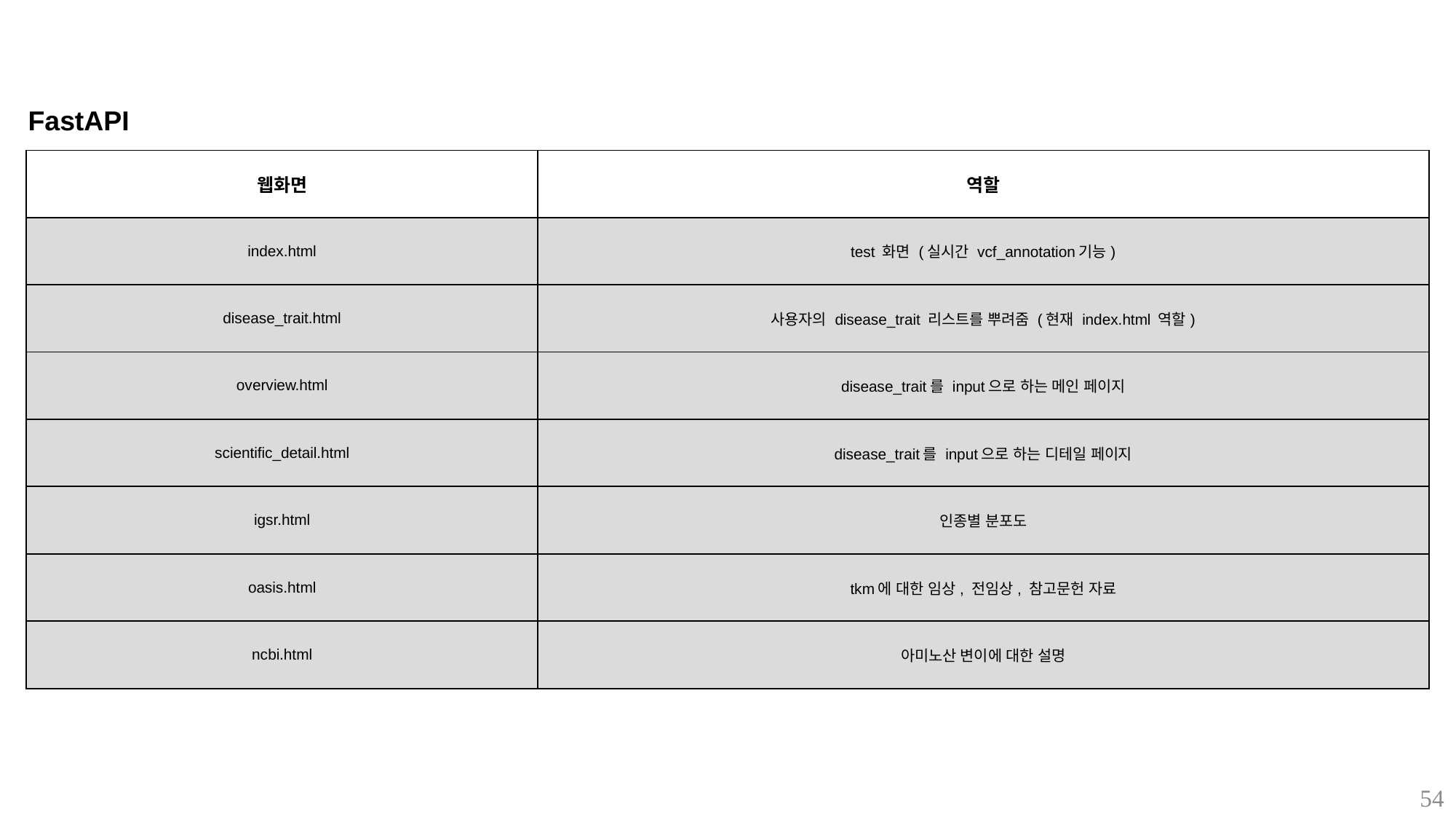

FastAPI
| 웹화면 | 역할 |
| --- | --- |
| index.html | test 화면 (실시간 vcf\_annotation기능) |
| disease\_trait.html | 사용자의 disease\_trait 리스트를 뿌려줌 (현재 index.html 역할) |
| overview.html | disease\_trait를 input으로 하는 메인 페이지 |
| scientific\_detail.html | disease\_trait를 input으로 하는 디테일 페이지 |
| igsr.html | 인종별 분포도 |
| oasis.html | tkm에 대한 임상, 전임상, 참고문헌 자료 |
| ncbi.html | 아미노산 변이에 대한 설명 |
54